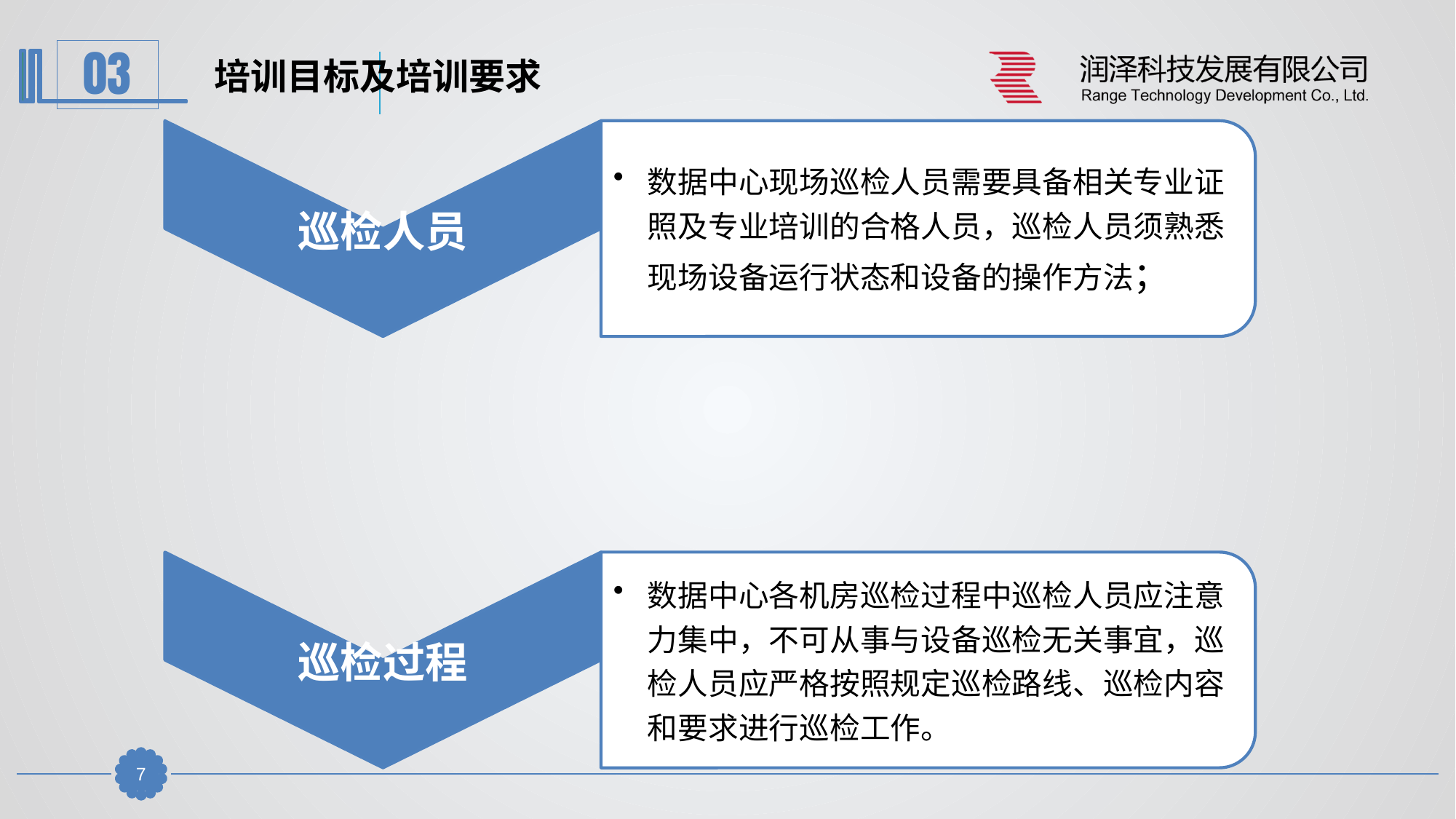

培训目标及培训要求
巡检人员
数据中心现场巡检人员需要具备相关专业证照及专业培训的合格人员，巡检人员须熟悉现场设备运行状态和设备的操作方法；
巡检过程
数据中心各机房巡检过程中巡检人员应注意力集中，不可从事与设备巡检无关事宜，巡检人员应严格按照规定巡检路线、巡检内容和要求进行巡检工作。
7